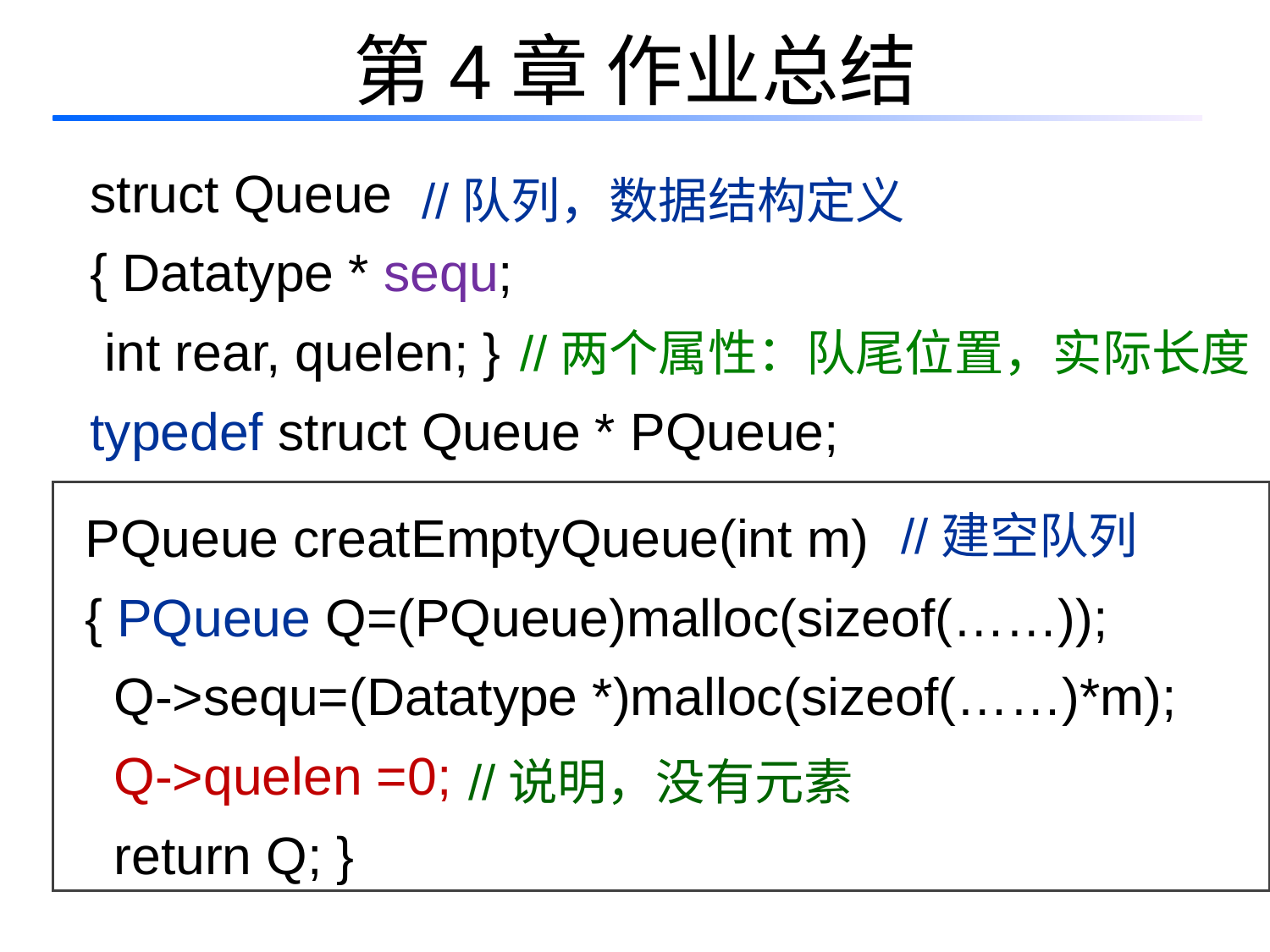

# 第4章 作业总结

struct Queue
{ Datatype * sequ;
 int rear, quelen; }
typedef struct Queue * PQueue;
//队列，数据结构定义
//两个属性：队尾位置，实际长度
PQueue creatEmptyQueue(int m)
{ PQueue Q=(PQueue)malloc(sizeof(……));
  Q->sequ=(Datatype *)malloc(sizeof(……)*m);
  Q->quelen =0;
  return Q; }
//建空队列
//说明，没有元素